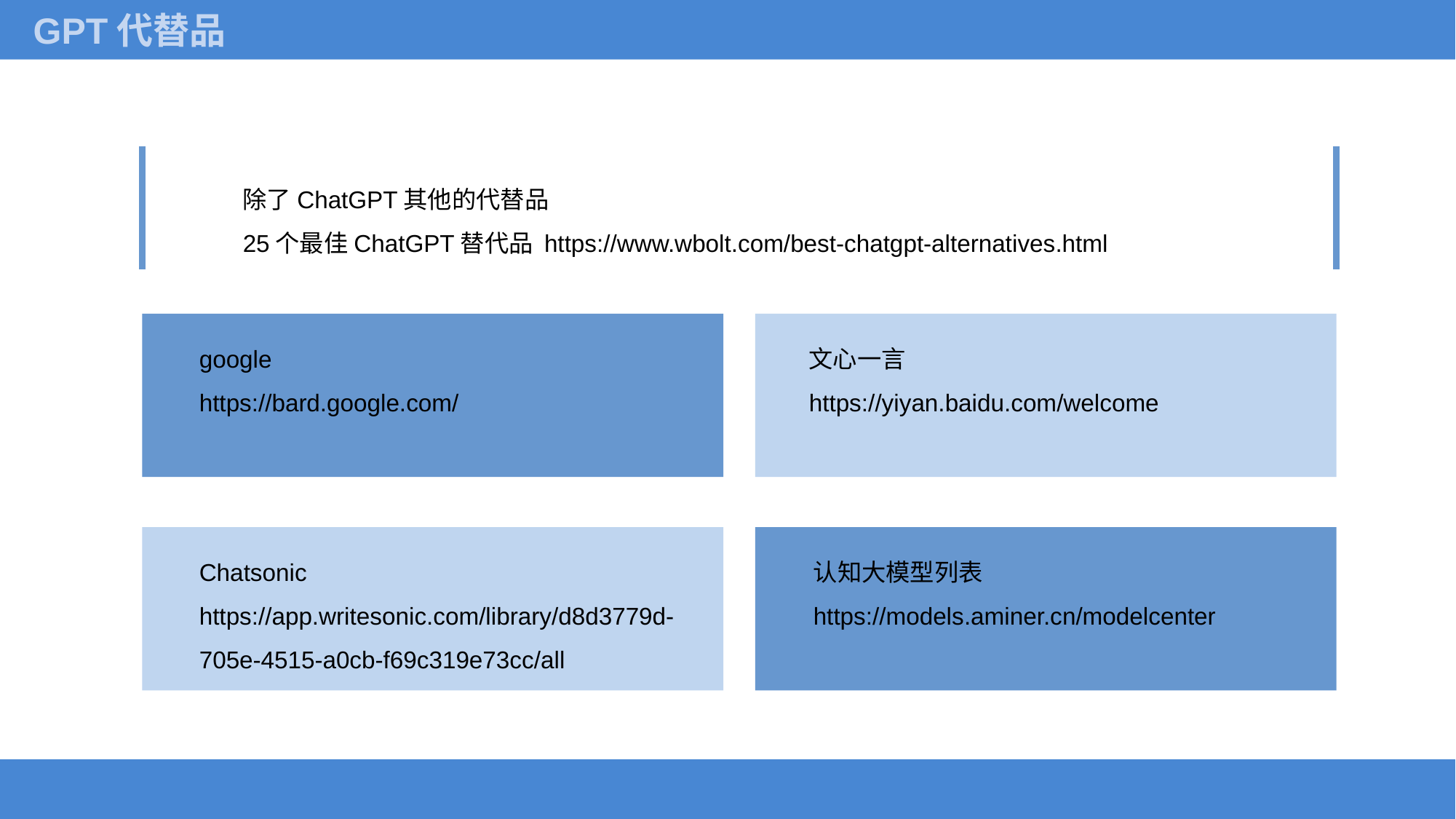

GPT代替品
除了ChatGPT其他的代替品
25个最佳ChatGPT替代品 https://www.wbolt.com/best-chatgpt-alternatives.html

google
https://bard.google.com/
文心一言
https://yiyan.baidu.com/welcome

Chatsonic
https://app.writesonic.com/library/d8d3779d-705e-4515-a0cb-f69c319e73cc/all
认知大模型列表
https://models.aminer.cn/modelcenter